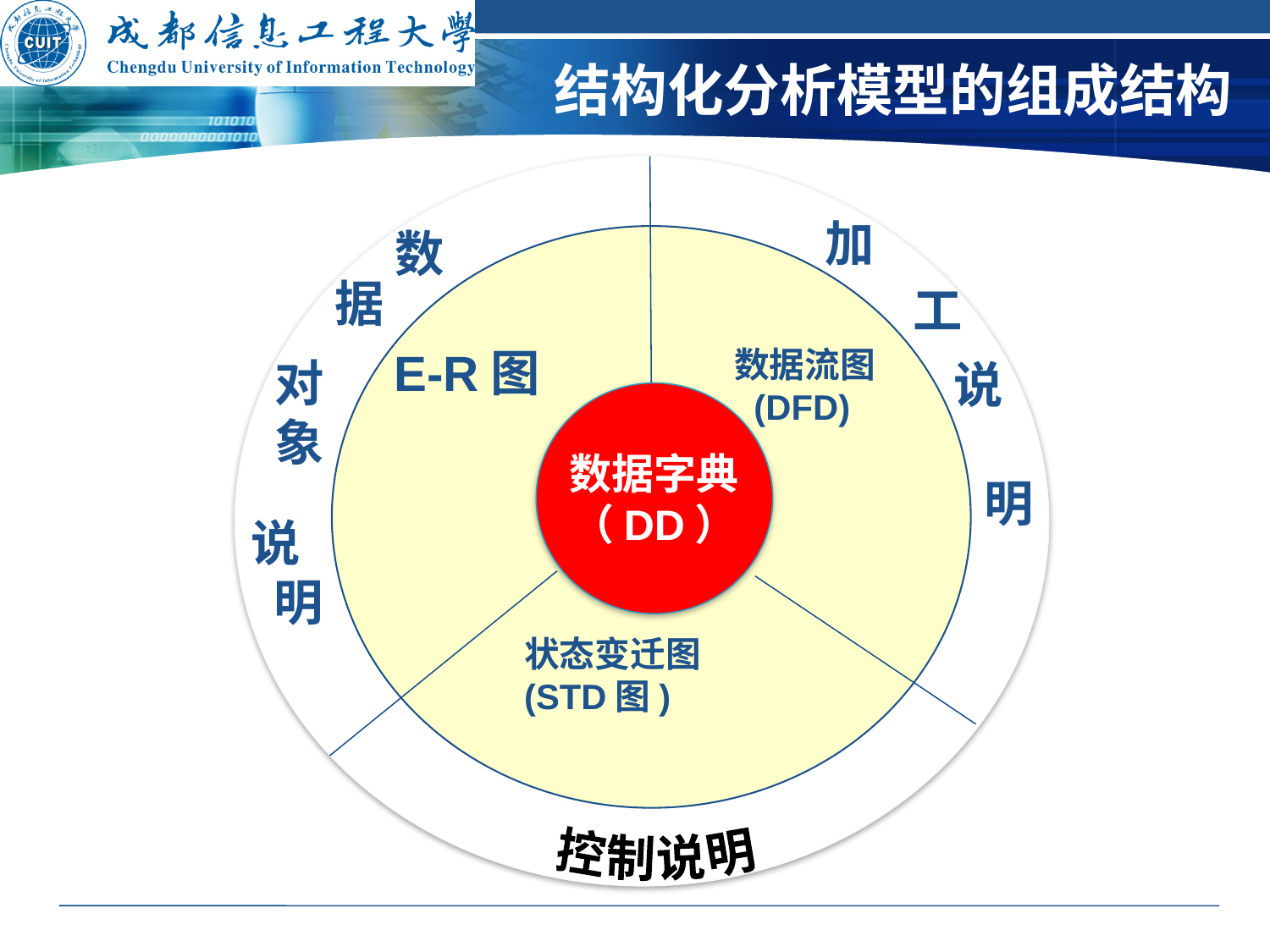

# 结构化分析模型的组成结构

加
数

据
工
E-R图
数据流图
  (DFD)
对
象
说
数据字典
（DD）
明
说
 明

状态变迁图
(STD图)
控制说明